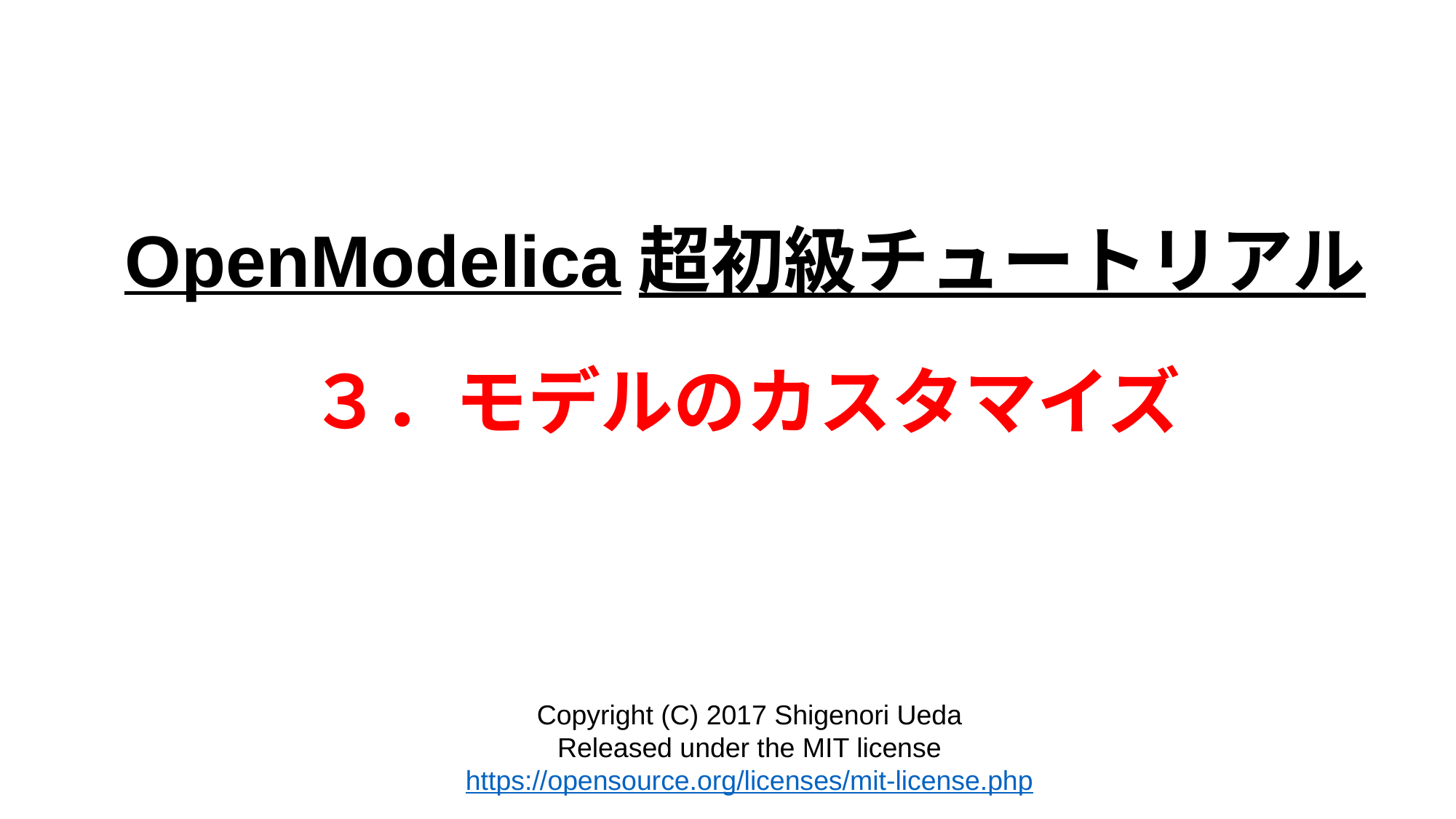

OpenModelica超初級チュートリアル
３．モデルのカスタマイズ
Copyright (C) 2017 Shigenori Ueda
Released under the MIT license
https://opensource.org/licenses/mit-license.php